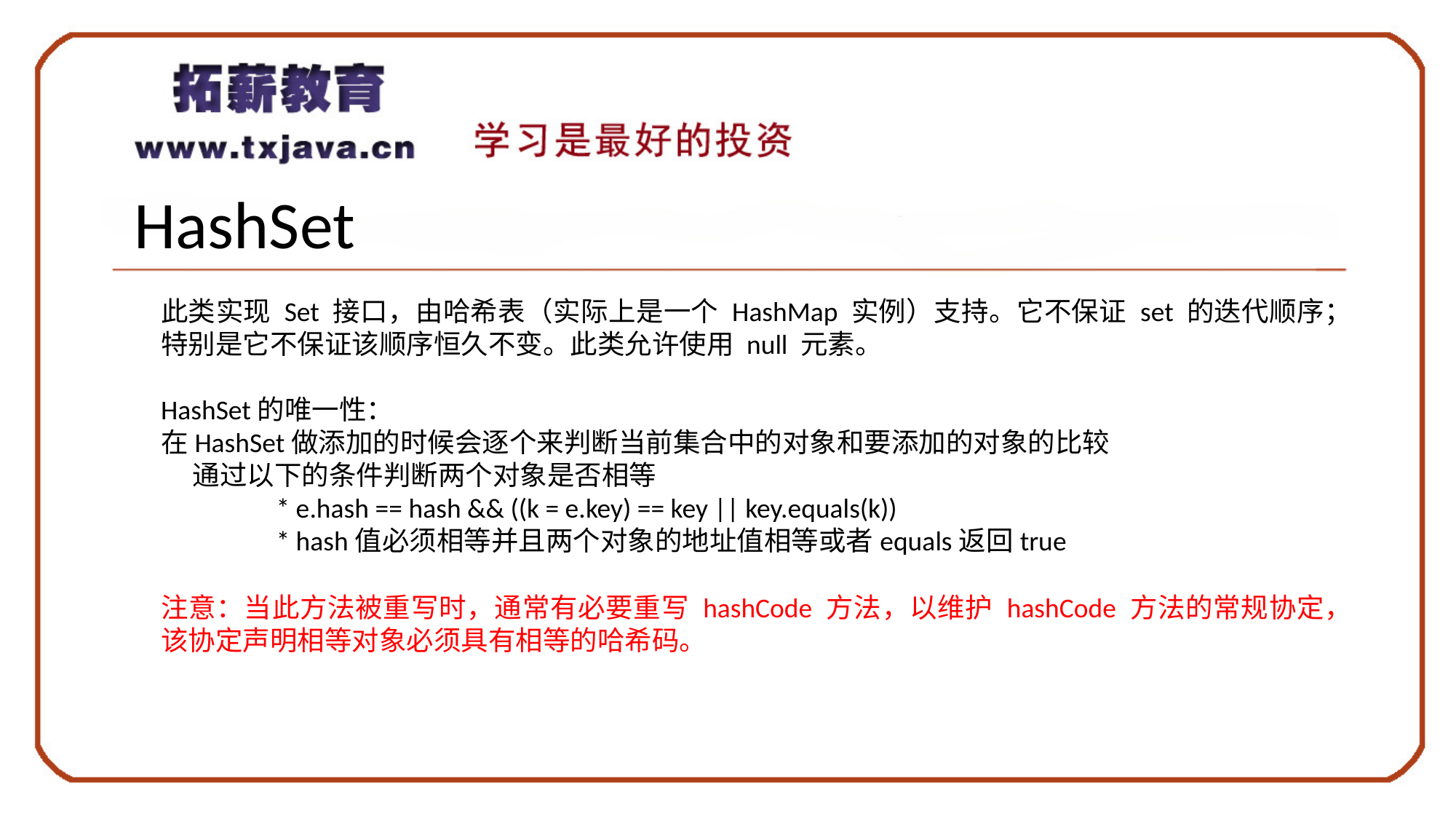

# HashSet
此类实现 Set 接口，由哈希表（实际上是一个 HashMap 实例）支持。它不保证 set 的迭代顺序；特别是它不保证该顺序恒久不变。此类允许使用 null 元素。

HashSet的唯一性：
在HashSet做添加的时候会逐个来判断当前集合中的对象和要添加的对象的比较
通过以下的条件判断两个对象是否相等
	 * e.hash == hash && ((k = e.key) == key || key.equals(k))
	 * hash值必须相等并且两个对象的地址值相等或者equals返回true
注意：当此方法被重写时，通常有必要重写 hashCode 方法，以维护 hashCode 方法的常规协定，该协定声明相等对象必须具有相等的哈希码。